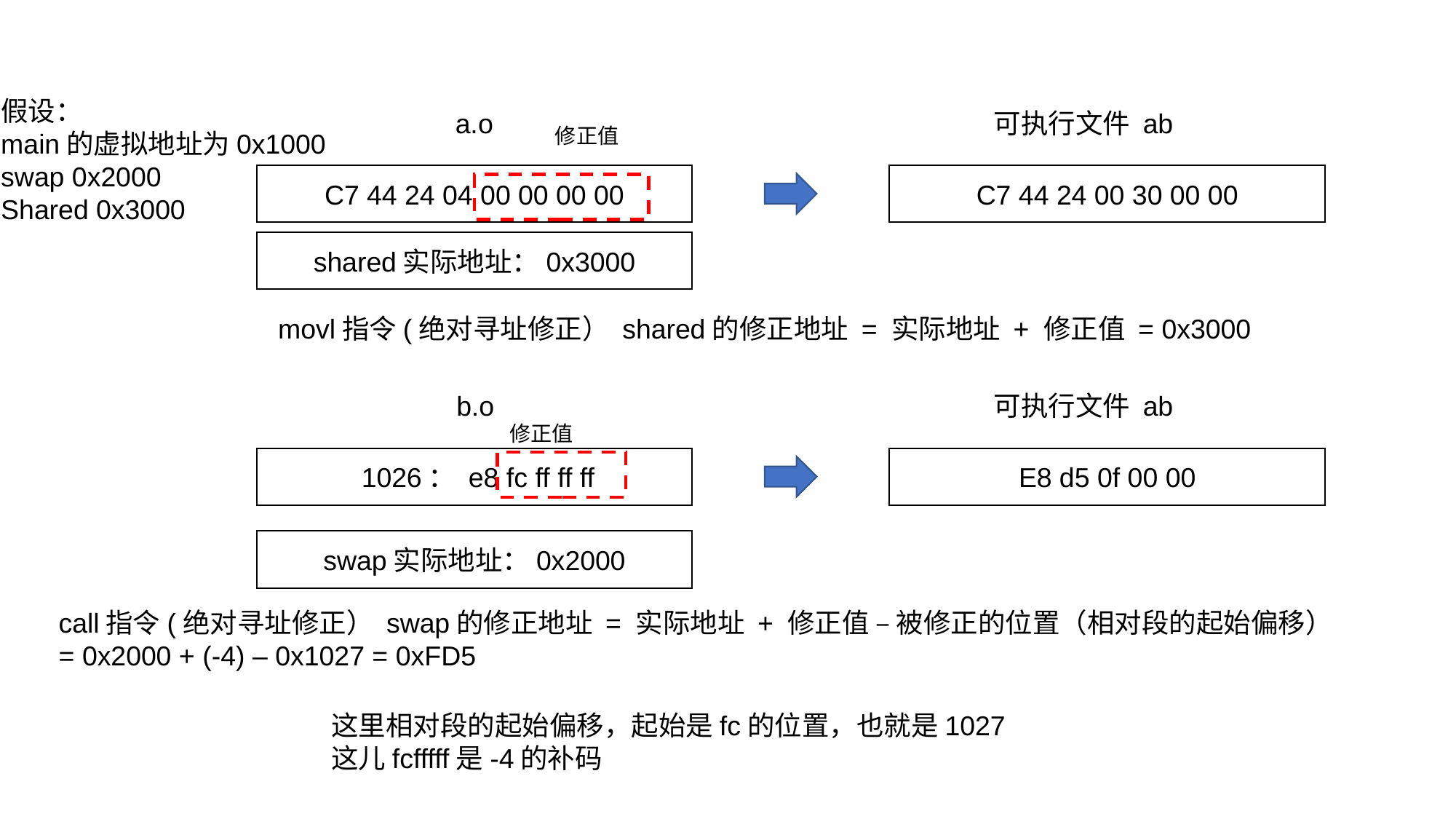

假设：
main的虚拟地址为0x1000
swap 0x2000
Shared 0x3000
a.o
可执行文件 ab
修正值
C7 44 24 04 00 00 00 00
C7 44 24 00 30 00 00

shared实际地址：0x3000
movl指令(绝对寻址修正） shared的修正地址 = 实际地址 + 修正值 = 0x3000
b.o
可执行文件 ab
修正值
 1026： e8 fc ff ff ff
E8 d5 0f 00 00

swap实际地址：0x2000
call指令(绝对寻址修正） swap的修正地址 = 实际地址 + 修正值 – 被修正的位置（相对段的起始偏移）
= 0x2000 + (-4) – 0x1027 = 0xFD5
这里相对段的起始偏移，起始是fc的位置，也就是1027
这儿fcfffff是-4的补码